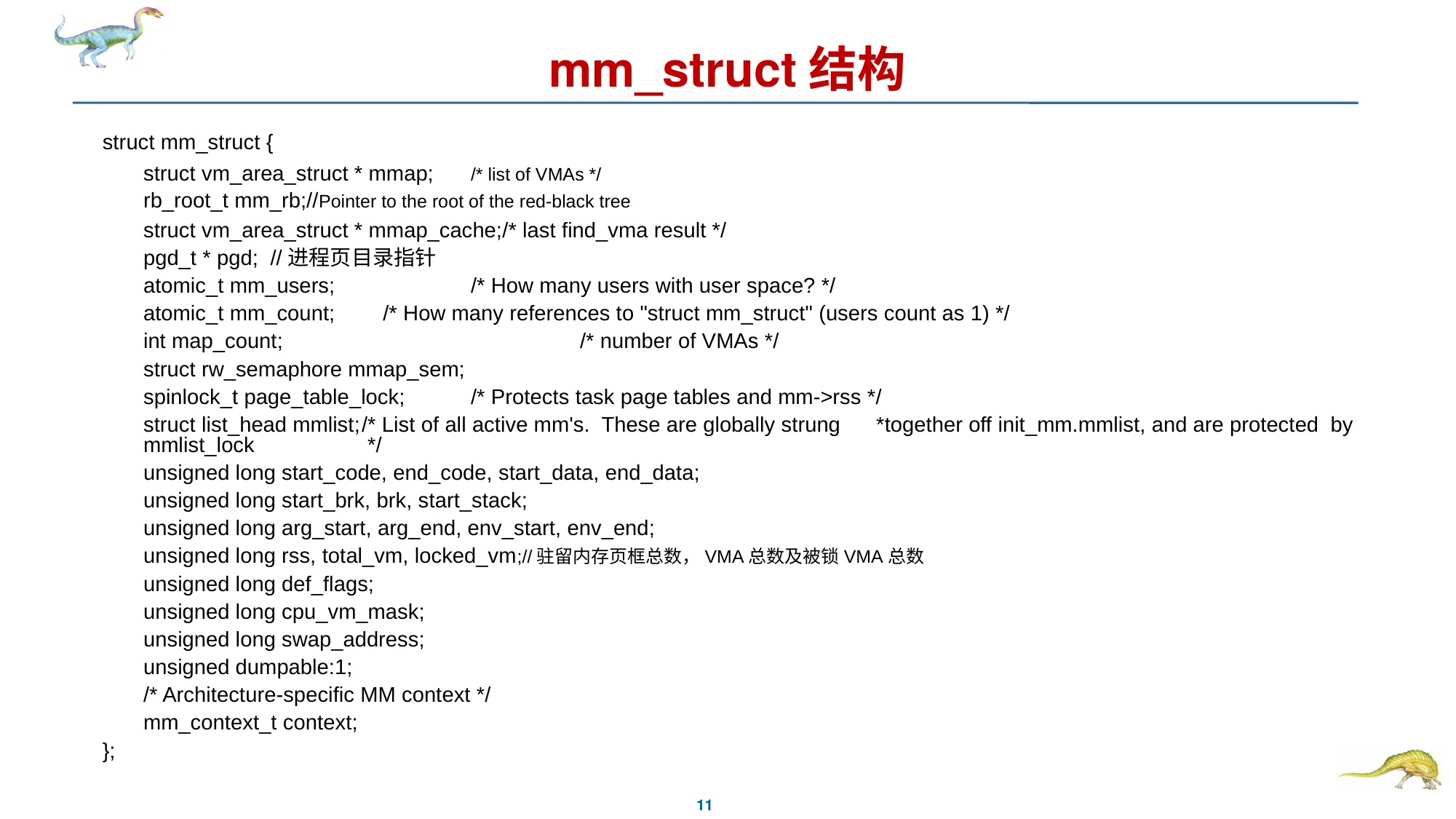

# mm_struct结构
struct mm_struct {
	struct vm_area_struct * mmap;	/* list of VMAs */
rb_root_t mm_rb;//Pointer to the root of the red-black tree
	struct vm_area_struct * mmap_cache;/* last find_vma result */
	pgd_t * pgd;  //进程页目录指针
	atomic_t mm_users;		/* How many users with user space? */
	atomic_t mm_count;        /* How many references to "struct mm_struct" (users count as 1) */
	int map_count;			/* number of VMAs */
	struct rw_semaphore mmap_sem;
	spinlock_t page_table_lock;	/* Protects task page tables and mm->rss */
	struct list_head mmlist;	/* List of all active mm's.  These are globally strung      *together off init_mm.mmlist, and are protected  by mmlist_lock	 */
	unsigned long start_code, end_code, start_data, end_data;
	unsigned long start_brk, brk, start_stack;
	unsigned long arg_start, arg_end, env_start, env_end;
	unsigned long rss, total_vm, locked_vm;//驻留内存页框总数，VMA总数及被锁VMA总数
	unsigned long def_flags;
	unsigned long cpu_vm_mask;
	unsigned long swap_address;
	unsigned dumpable:1;
	/* Architecture-specific MM context */
	mm_context_t context;
};